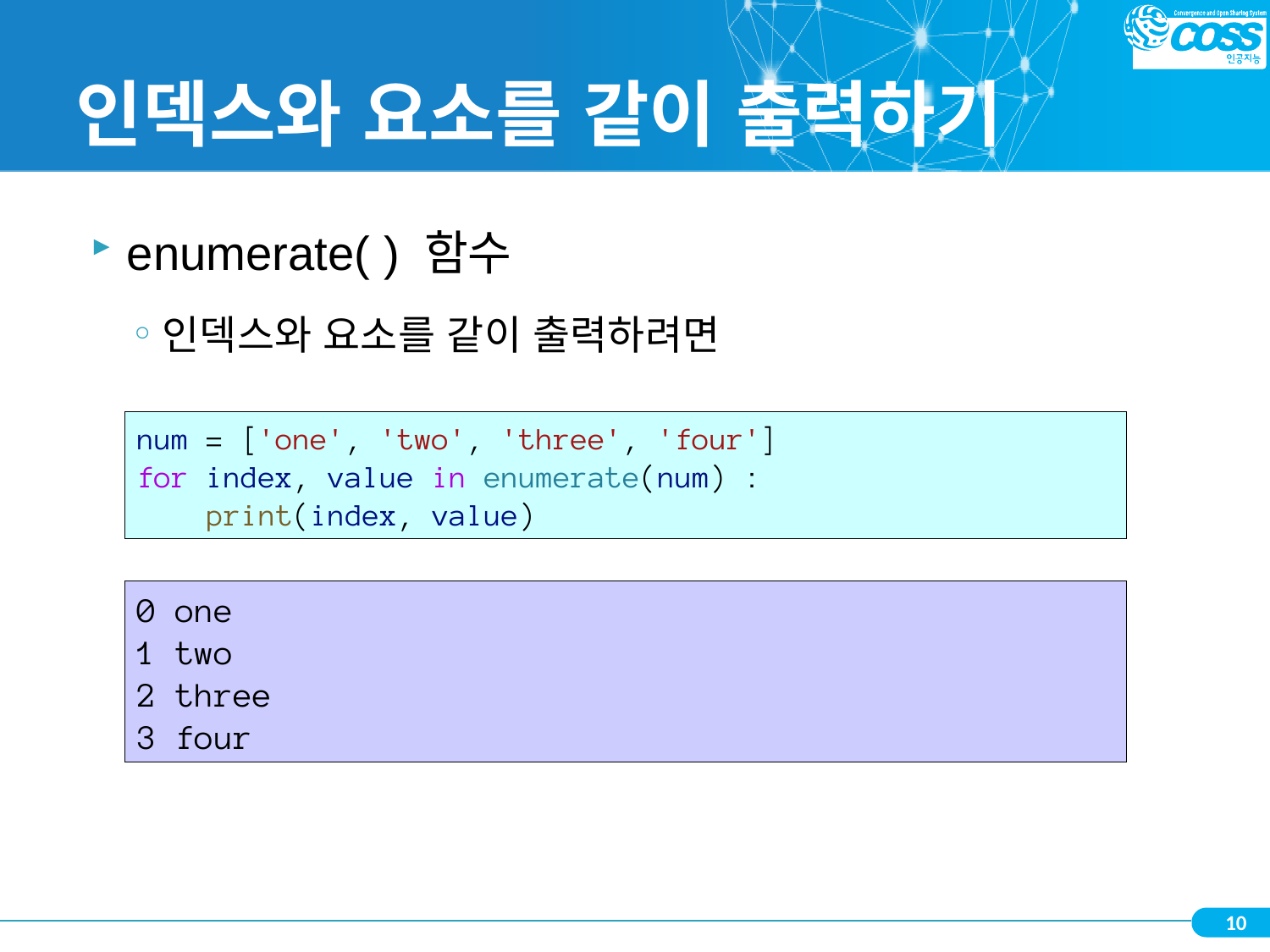

# 인덱스와 요소를 같이 출력하기
enumerate( ) 함수
인덱스와 요소를 같이 출력하려면
num = ['one', 'two', 'three', 'four']
for index, value in enumerate(num) :
    print(index, value)
0 one
1 two
2 three
3 four